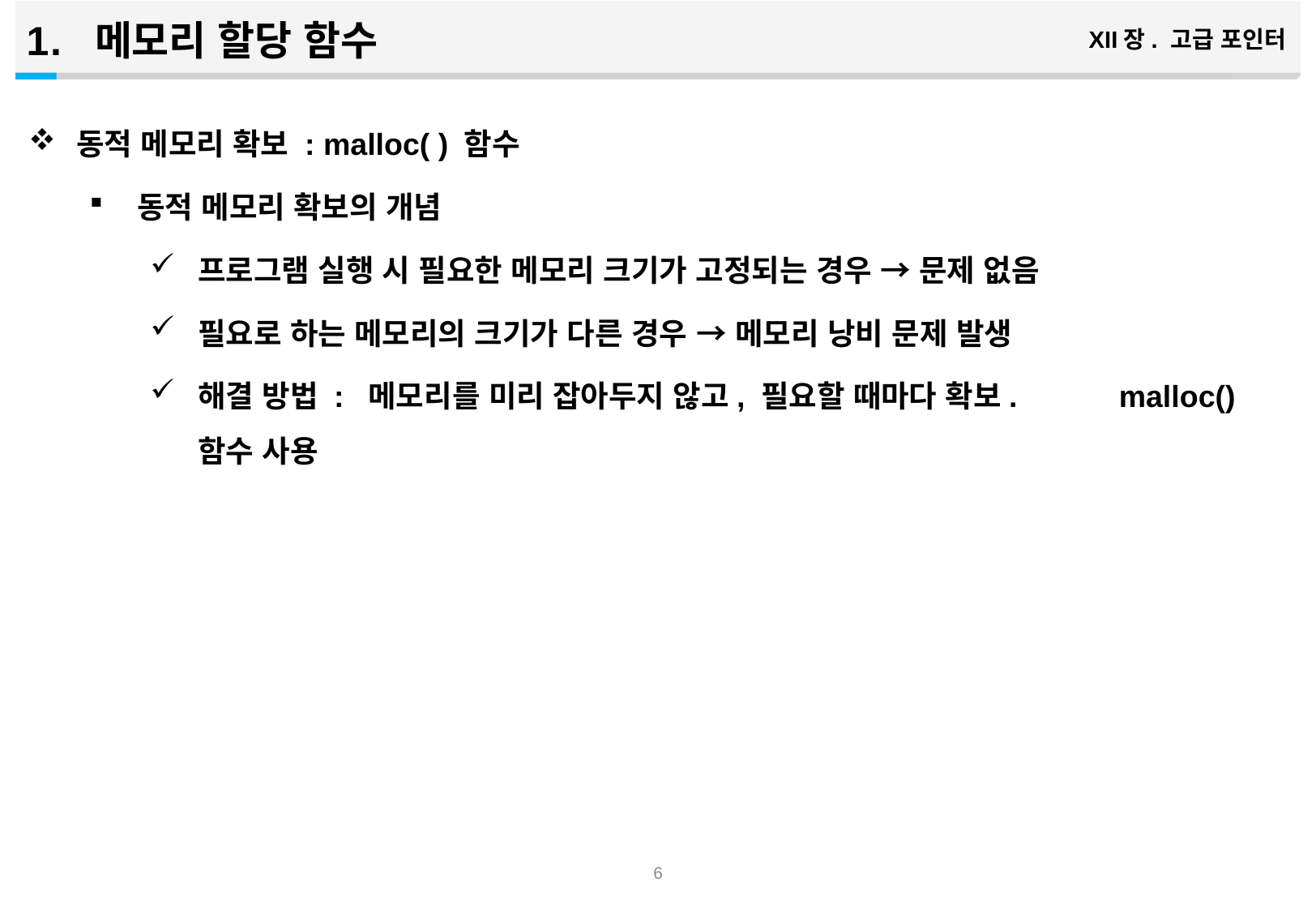

메모리 할당 함수
XII장. 고급 포인터
동적 메모리 확보 : malloc( ) 함수
동적 메모리 확보의 개념
프로그램 실행 시 필요한 메모리 크기가 고정되는 경우 → 문제 없음
필요로 하는 메모리의 크기가 다른 경우 → 메모리 낭비 문제 발생
해결 방법 :  메모리를 미리 잡아두지 않고, 필요할 때마다 확보.            malloc() 함수 사용
6